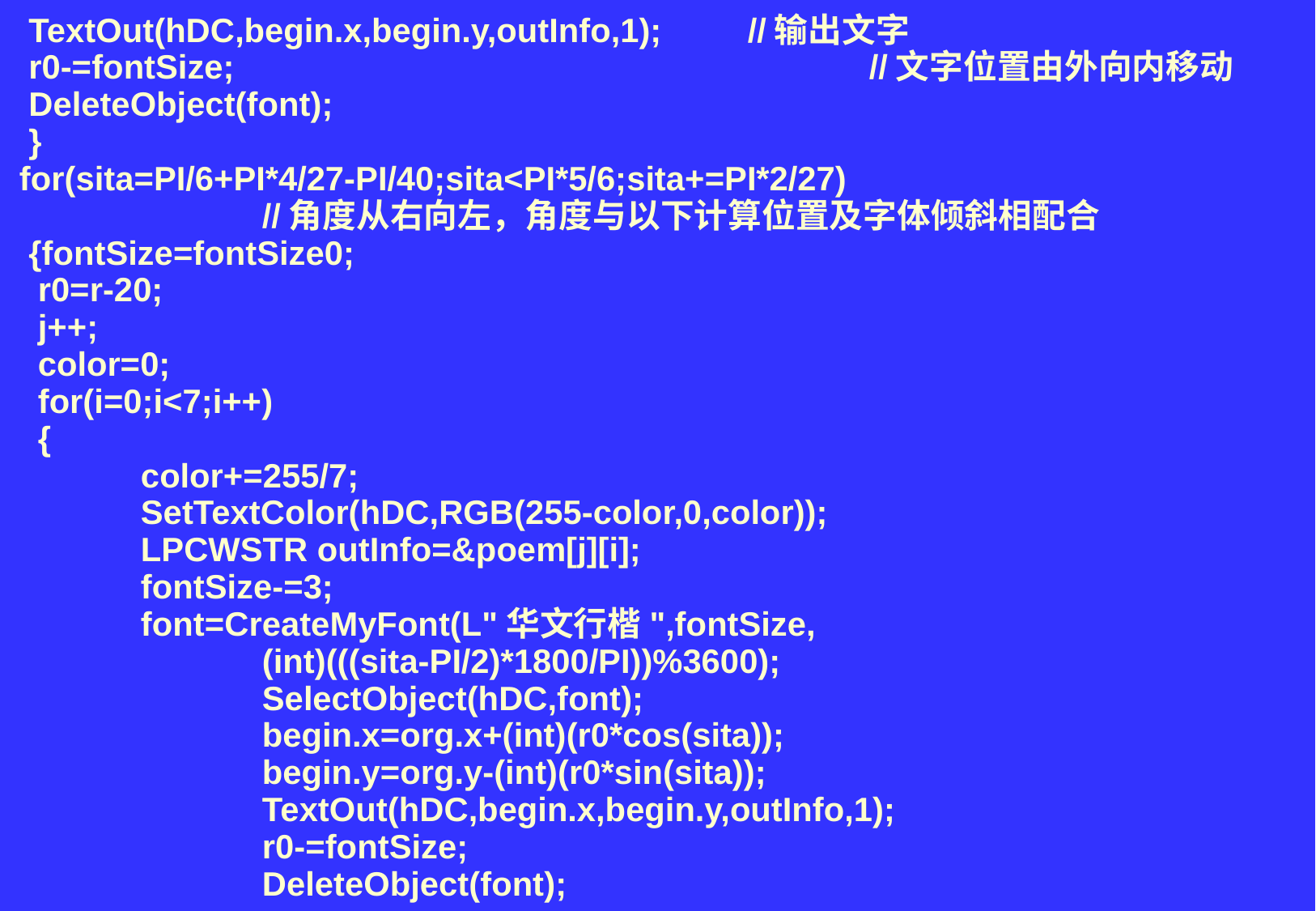

TextOut(hDC,begin.x,begin.y,outInfo,1);    	//输出文字
 r0-=fontSize;						//文字位置由外向内移动
 DeleteObject(font);
 }
for(sita=PI/6+PI*4/27-PI/40;sita<PI*5/6;sita+=PI*2/27)
		//角度从右向左，角度与以下计算位置及字体倾斜相配合
 {fontSize=fontSize0;
  r0=r-20;
  j++;
  color=0;
  for(i=0;i<7;i++)
  {
	color+=255/7;
	SetTextColor(hDC,RGB(255-color,0,color));
	LPCWSTR outInfo=&poem[j][i];
	fontSize-=3;
	font=CreateMyFont(L"华文行楷",fontSize,
		(int)(((sita-PI/2)*1800/PI))%3600);
		SelectObject(hDC,font);
		begin.x=org.x+(int)(r0*cos(sita));
		begin.y=org.y-(int)(r0*sin(sita));
		TextOut(hDC,begin.x,begin.y,outInfo,1);
		r0-=fontSize;
		DeleteObject(font);
38